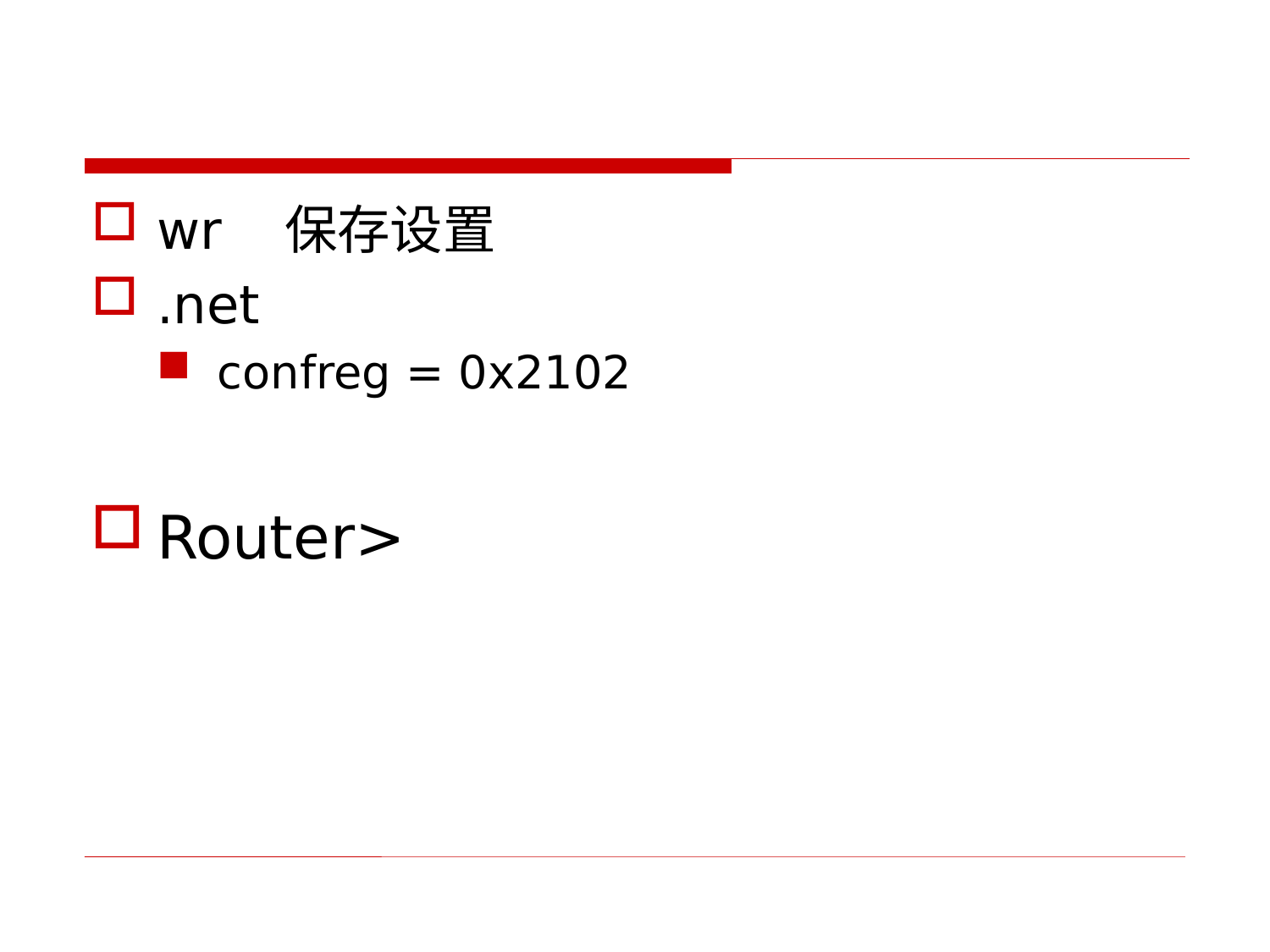

#
wr   保存设置
.net
confreg = 0x2102

Router>